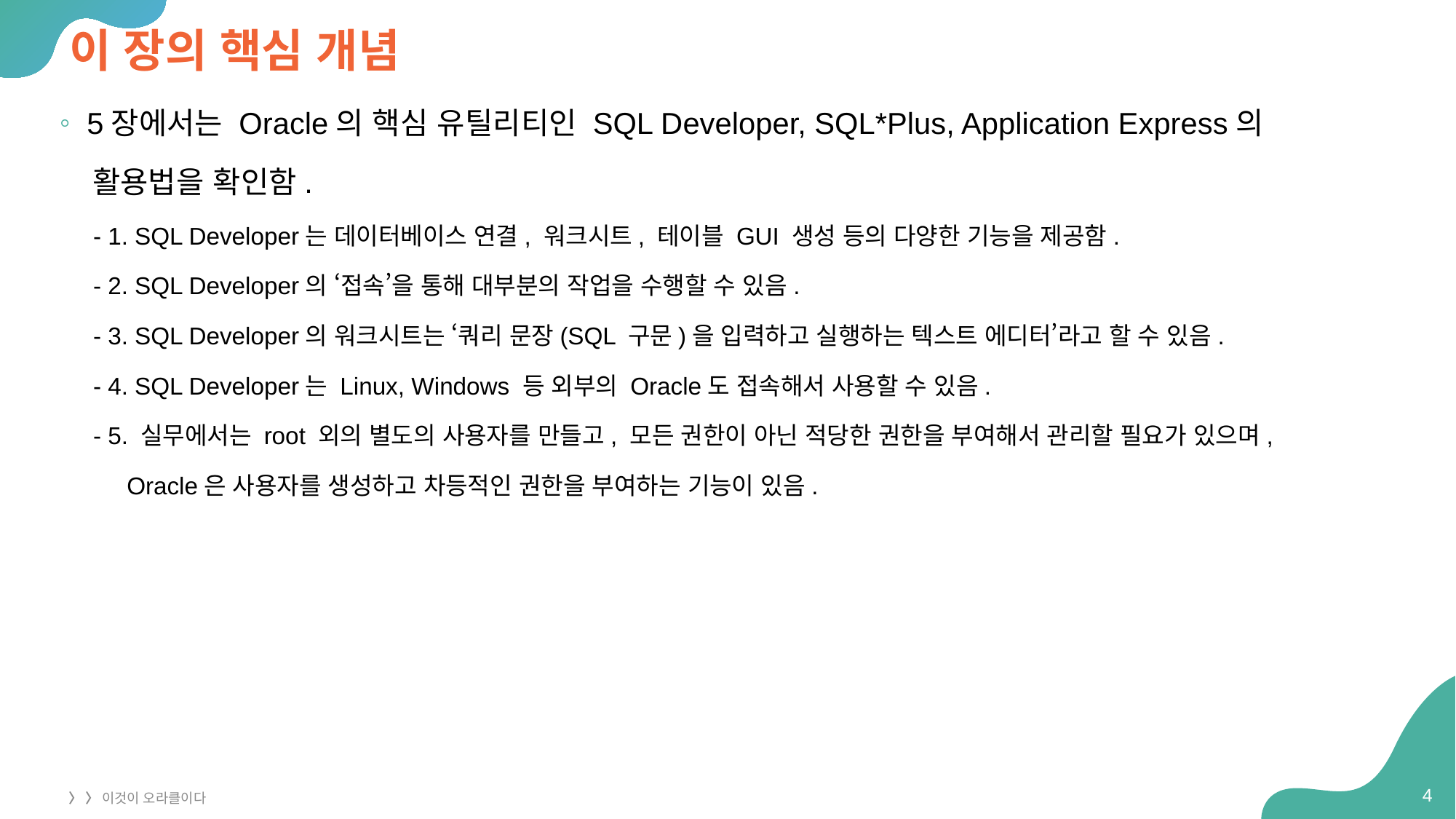

# 이 장의 핵심 개념
5장에서는 Oracle의 핵심 유틸리티인 SQL Developer, SQL*Plus, Application Express의
   활용법을 확인함.
     - 1. SQL Developer는 데이터베이스 연결, 워크시트, 테이블 GUI 생성 등의 다양한 기능을 제공함.
     - 2. SQL Developer의 ‘접속’을 통해 대부분의 작업을 수행할 수 있음.
     - 3. SQL Developer의 워크시트는 ‘쿼리 문장(SQL 구문)을 입력하고 실행하는 텍스트 에디터’라고 할 수 있음.
     - 4. SQL Developer는 Linux, Windows 등 외부의 Oracle도 접속해서 사용할 수 있음.
     - 5. 실무에서는 root 외의 별도의 사용자를 만들고, 모든 권한이 아닌 적당한 권한을 부여해서 관리할 필요가 있으며,
          Oracle은 사용자를 생성하고 차등적인 권한을 부여하는 기능이 있음.
4
〉 〉 이것이 오라클이다